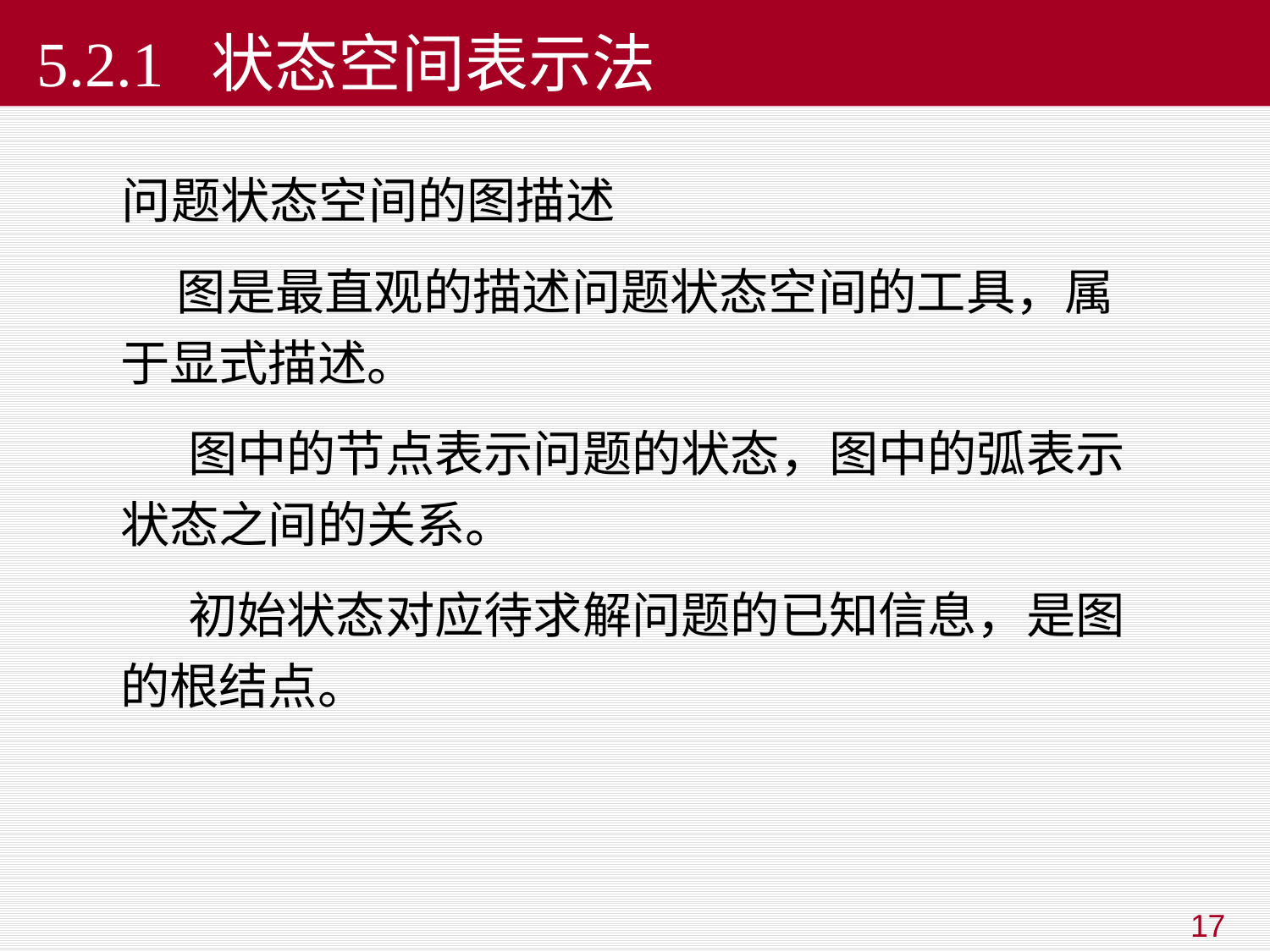

# 5.2.1  状态空间表示法
     问题状态空间的图描述
          图是最直观的描述问题状态空间的工具，属于显式描述。
           图中的节点表示问题的状态，图中的弧表示状态之间的关系。
           初始状态对应待求解问题的已知信息，是图的根结点。

17